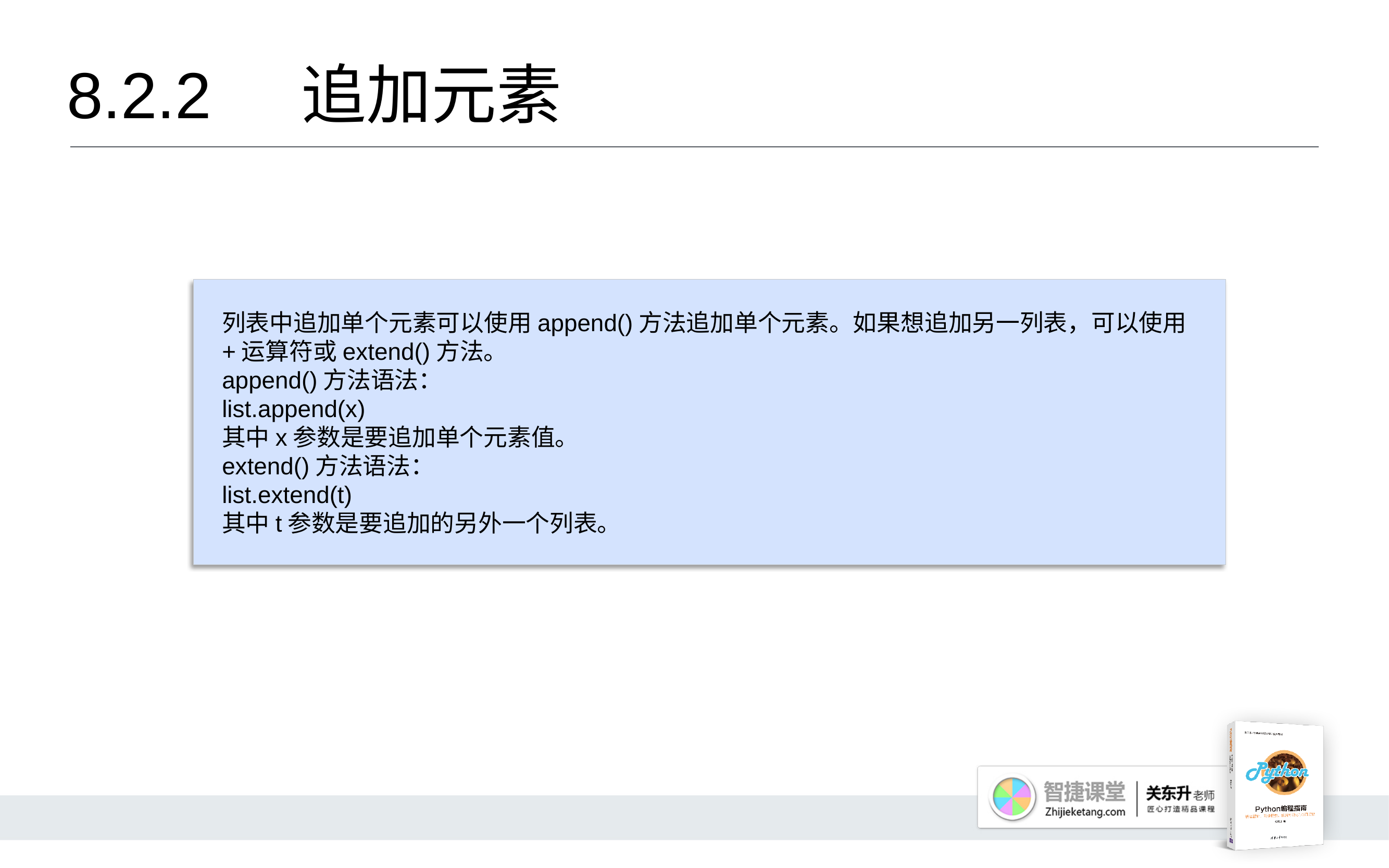

# 8.2.2 	追加元素
列表中追加单个元素可以使用append()方法追加单个元素。如果想追加另一列表，可以使用+运算符或extend()方法。
append()方法语法：
list.append(x)
其中x参数是要追加单个元素值。
extend()方法语法：
list.extend(t)
其中t参数是要追加的另外一个列表。